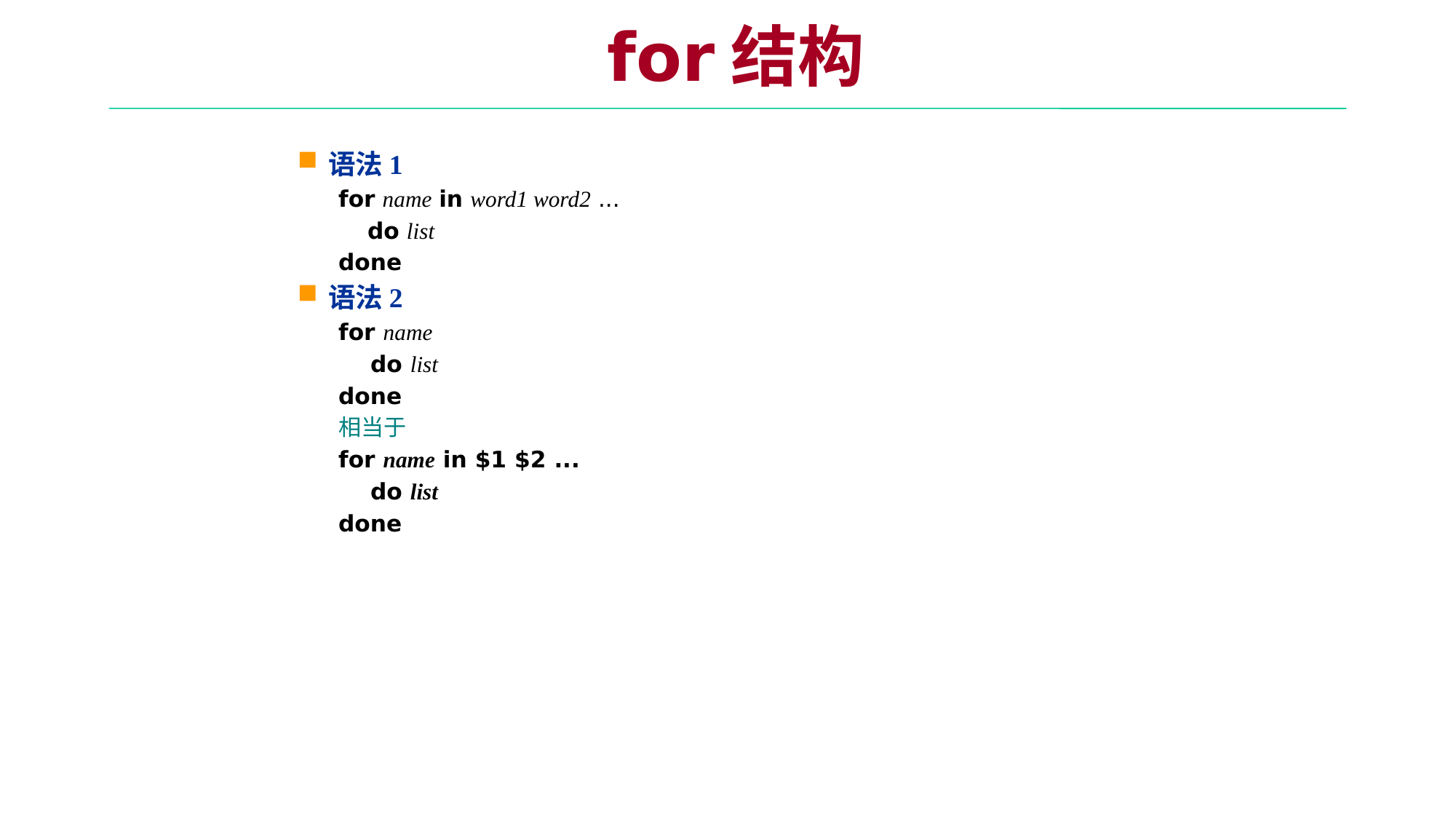

for结构
语法1
for name in word1 word2 ...
    do list
done
语法2
for name
    do list
done
相当于
for name in $1 $2 ...
    do list
done